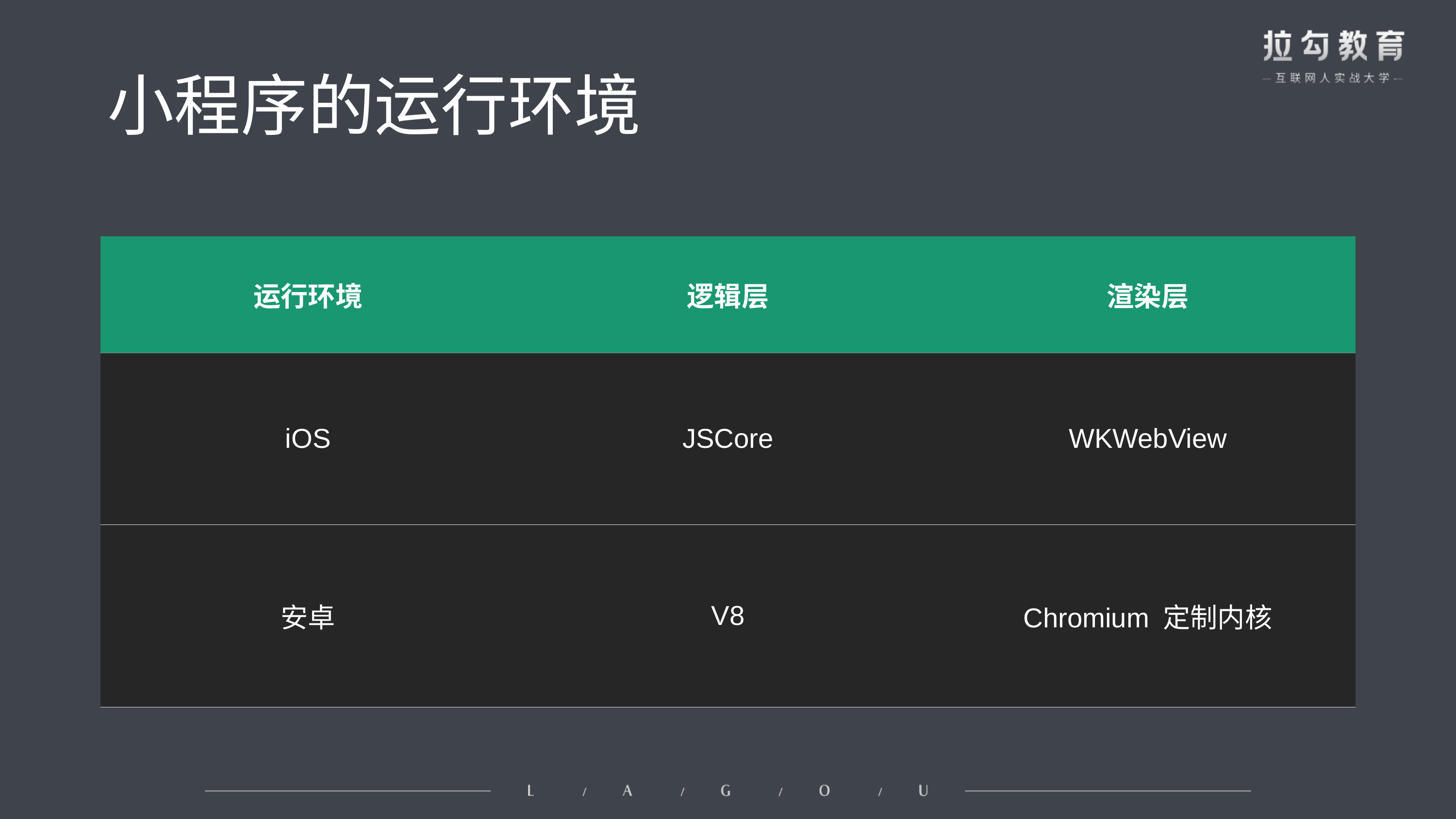

# 小程序的运行环境
| 运行环境 | 逻辑层 | 渲染层 |
| --- | --- | --- |
| iOS | JSCore | WKWebView |
| 安卓 | V8 | Chromium 定制内核 |